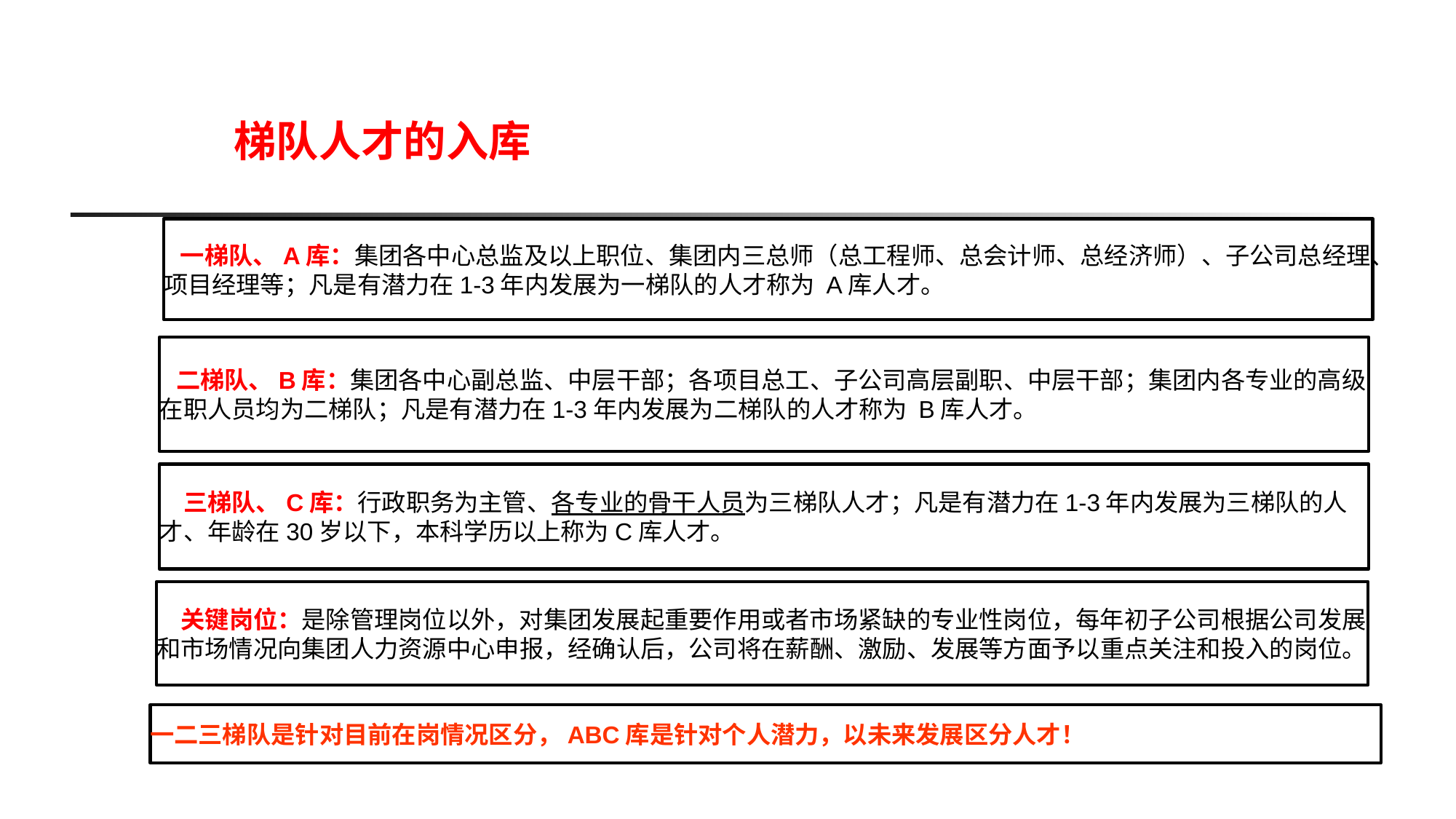

梯队人才的入库

  一梯队、A库：集团各中心总监及以上职位、集团内三总师（总工程师、总会计师、总经济师）、子公司总经理、项目经理等；凡是有潜力在1-3年内发展为一梯队的人才称为 A库人才。

  二梯队、B库：集团各中心副总监、中层干部；各项目总工、子公司高层副职、中层干部；集团内各专业的高级在职人员均为二梯队；凡是有潜力在1-3年内发展为二梯队的人才称为 B库人才。

　三梯队、C库：行政职务为主管、各专业的骨干人员为三梯队人才；凡是有潜力在1-3年内发展为三梯队的人才、年龄在30岁以下，本科学历以上称为C库人才。
　关键岗位：是除管理岗位以外，对集团发展起重要作用或者市场紧缺的专业性岗位，每年初子公司根据公司发展和市场情况向集团人力资源中心申报，经确认后，公司将在薪酬、激励、发展等方面予以重点关注和投入的岗位。
一二三梯队是针对目前在岗情况区分，ABC库是针对个人潜力，以未来发展区分人才！

56